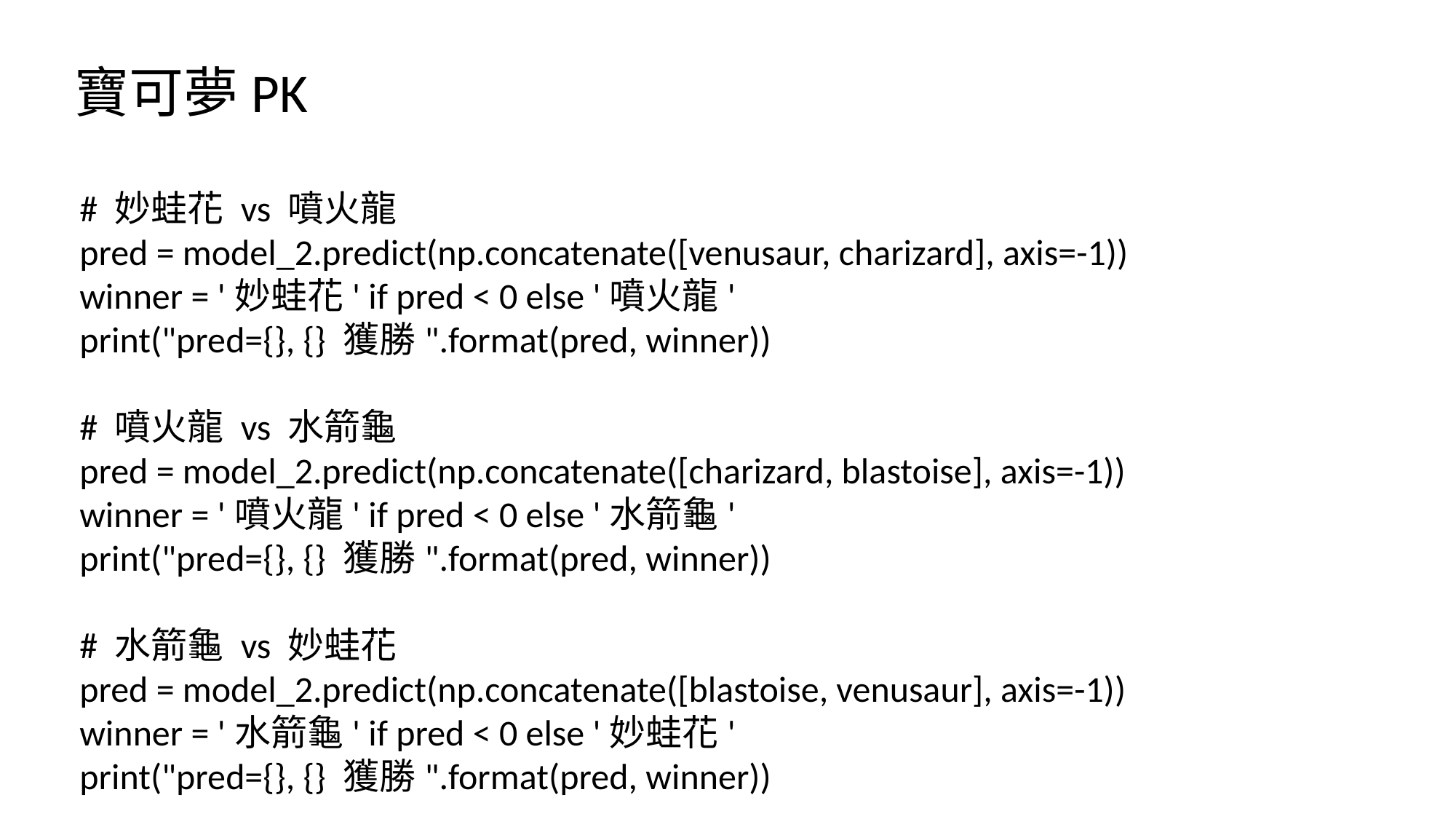

寶可夢PK
# 妙蛙花 vs 噴火龍
pred = model_2.predict(np.concatenate([venusaur, charizard], axis=-1))
winner = '妙蛙花' if pred < 0 else '噴火龍'
print("pred={}, {} 獲勝".format(pred, winner))

# 噴火龍 vs 水箭龜
pred = model_2.predict(np.concatenate([charizard, blastoise], axis=-1))
winner = '噴火龍' if pred < 0 else '水箭龜'
print("pred={}, {} 獲勝".format(pred, winner))

# 水箭龜 vs 妙蛙花
pred = model_2.predict(np.concatenate([blastoise, venusaur], axis=-1))
winner = '水箭龜' if pred < 0 else '妙蛙花'
print("pred={}, {} 獲勝".format(pred, winner))